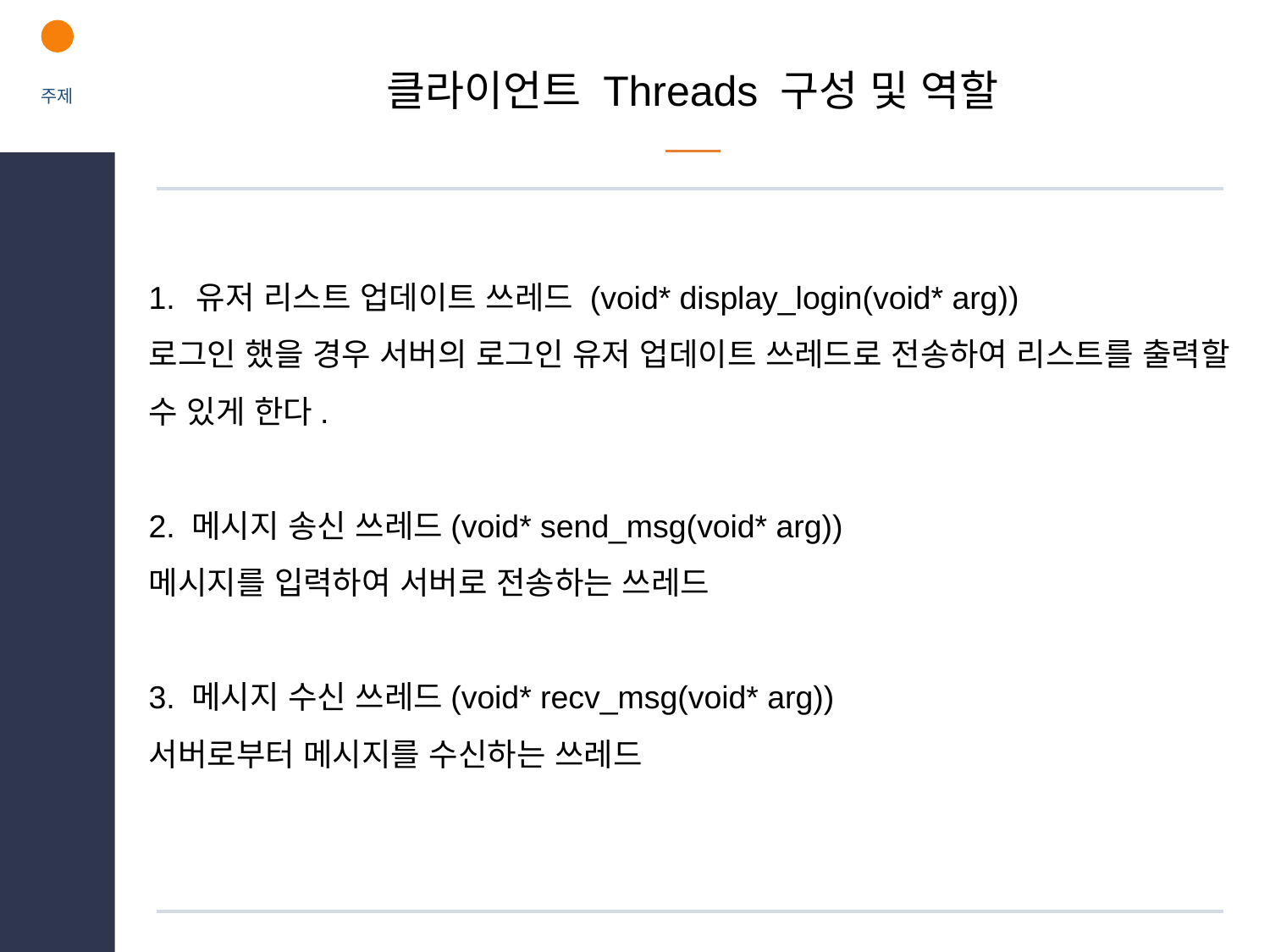

주제
# 클라이언트 Threads 구성 및 역할

유저 리스트 업데이트 쓰레드 (void* display_login(void* arg))
로그인 했을 경우 서버의 로그인 유저 업데이트 쓰레드로 전송하여 리스트를 출력할 수 있게 한다.

2. 메시지 송신 쓰레드(void* send_msg(void* arg))
메시지를 입력하여 서버로 전송하는 쓰레드

3. 메시지 수신 쓰레드(void* recv_msg(void* arg))
서버로부터 메시지를 수신하는 쓰레드